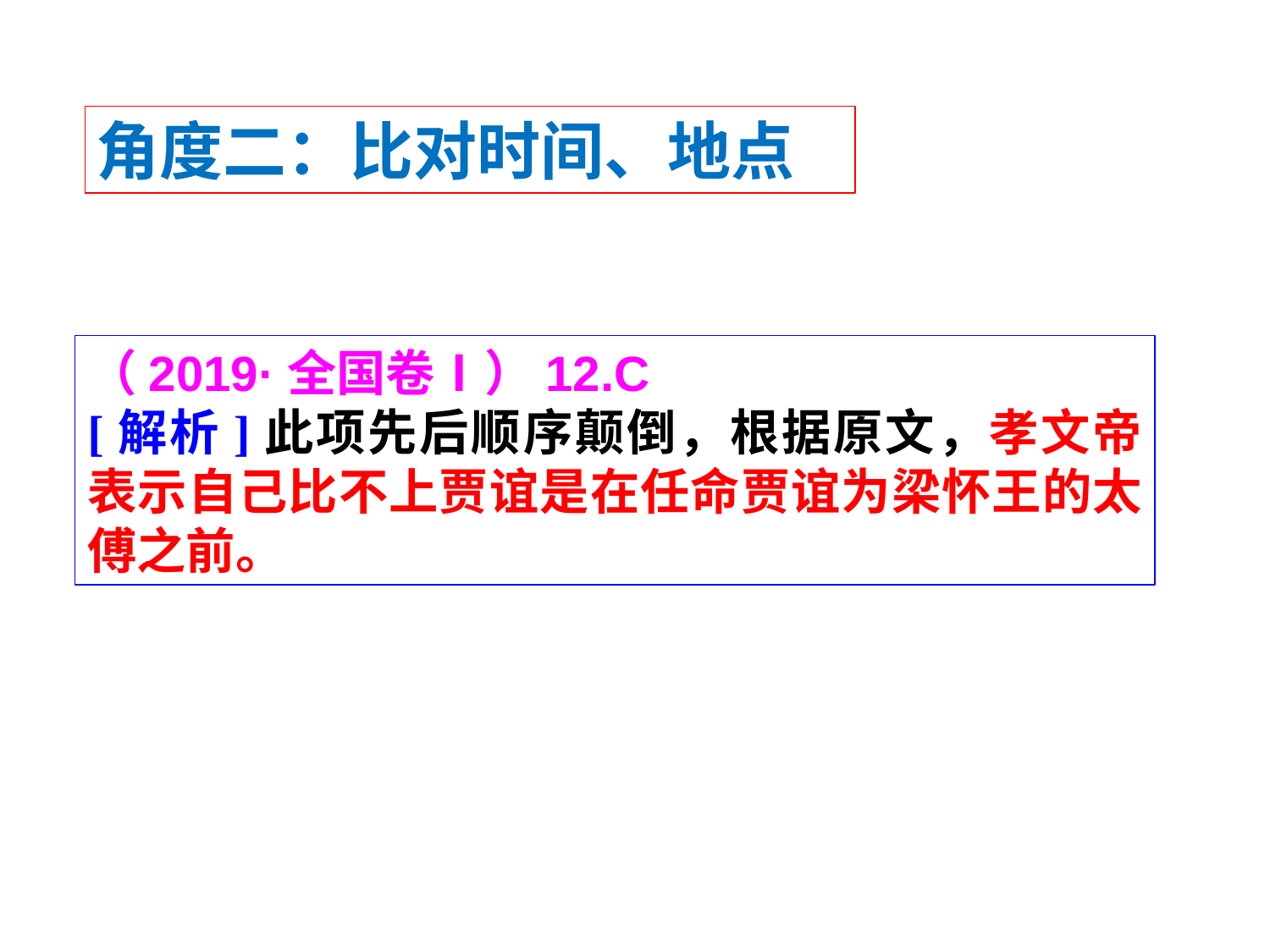

角度二：比对时间、地点
（2019·全国卷Ⅰ）12.C
[解析]此项先后顺序颠倒，根据原文，孝文帝表示自己比不上贾谊是在任命贾谊为梁怀王的太傅之前。